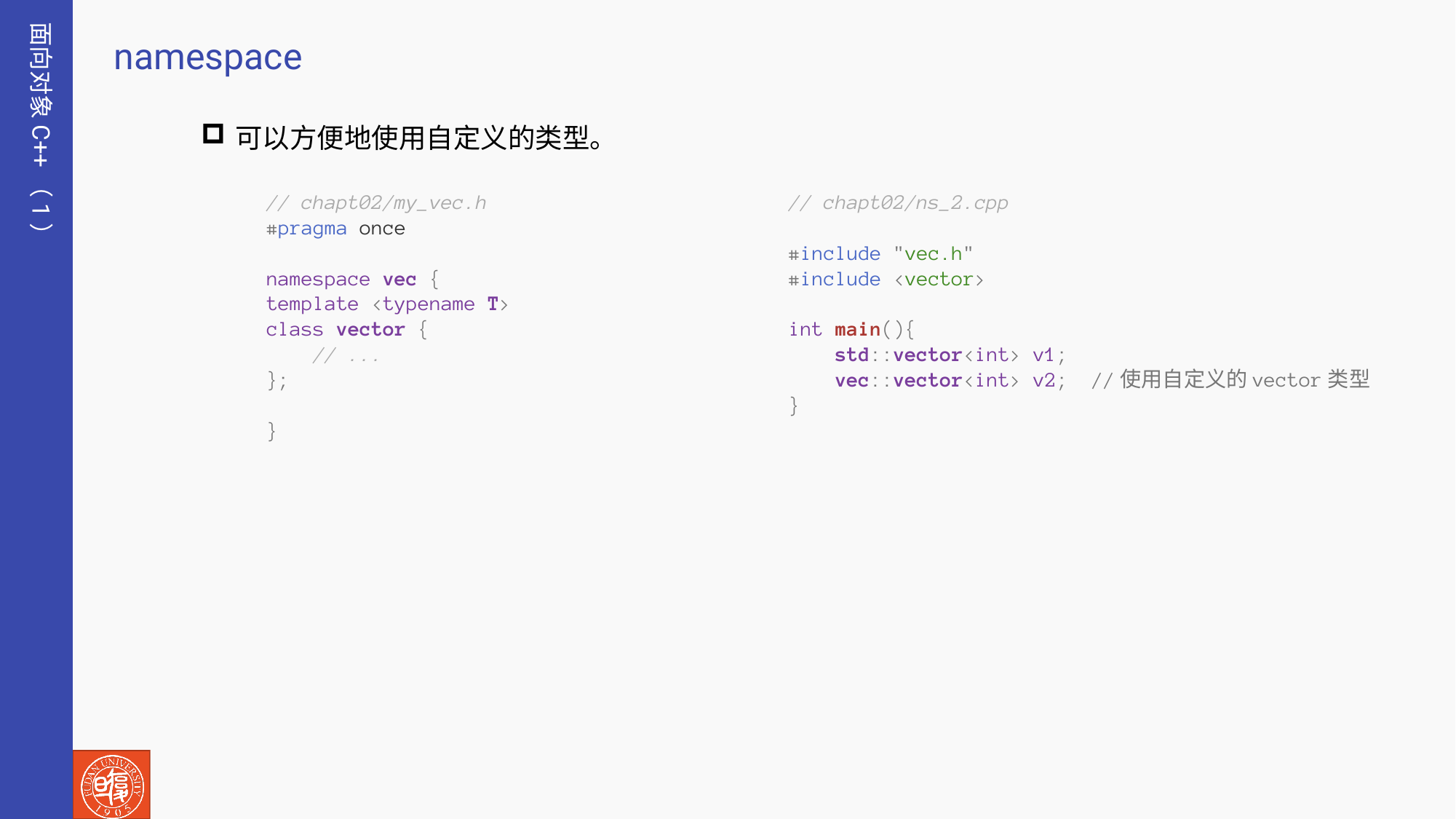

面向对象C++（1）
namespace
可以方便地使用自定义的类型。
// chapt02/my_vec.h
#pragma once
namespace vec {
template <typename T>
class vector {
    // ...
};
}
// chapt02/ns_2.cpp
#include "vec.h"
#include <vector>
int main(){
    std::vector<int> v1;
    vec::vector<int> v2;  //使用自定义的vector类型
}